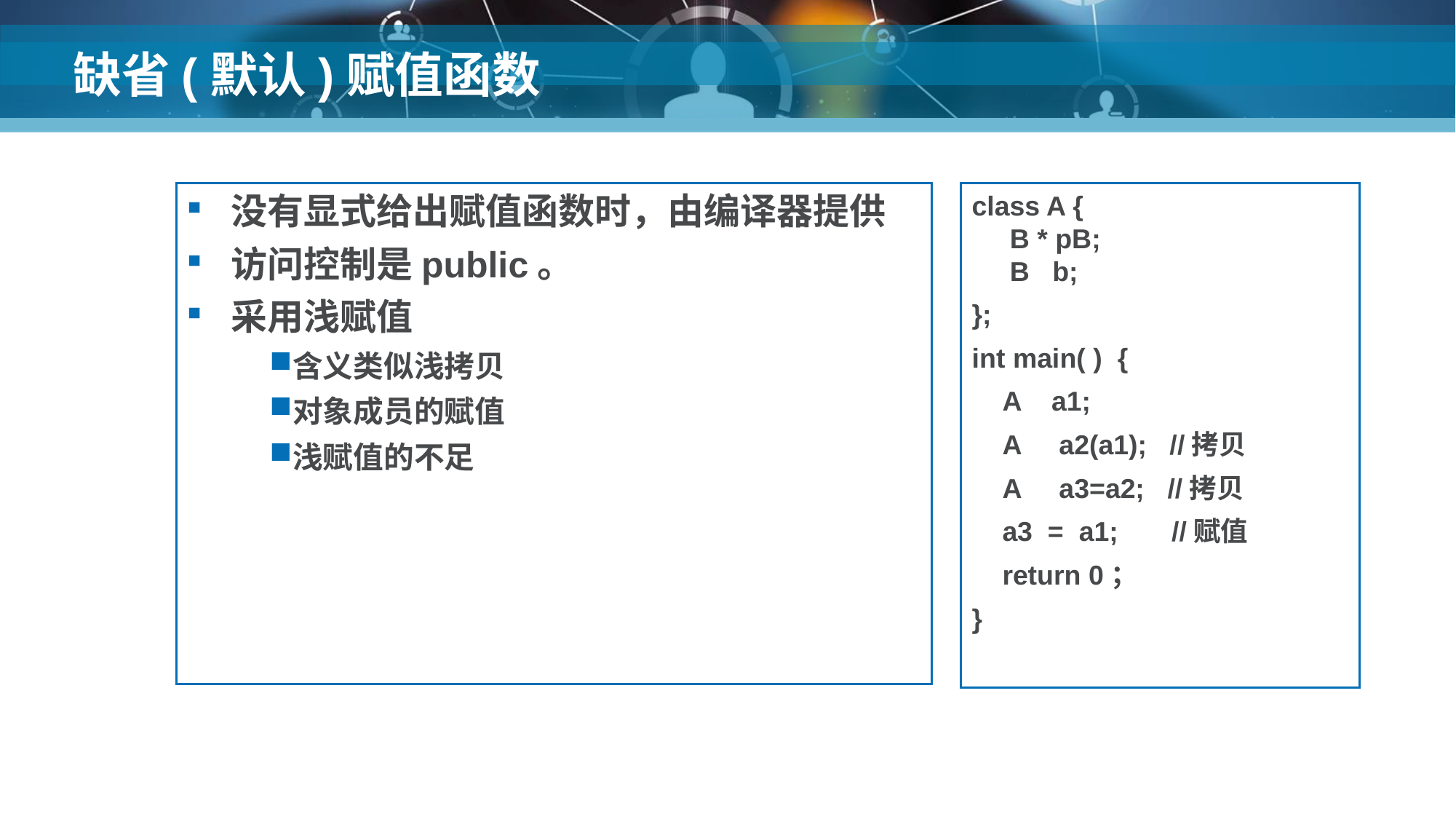

# 缺省(默认)赋值函数
没有显式给出赋值函数时，由编译器提供
访问控制是public。
采用浅赋值
含义类似浅拷贝
对象成员的赋值
浅赋值的不足
class A {
B * pB;
B   b;
};
int main( )  {
    A    a1;
    A     a2(a1);   //拷贝
    A     a3=a2;   //拷贝
    a3  =  a1;       //赋值
    return 0；
}